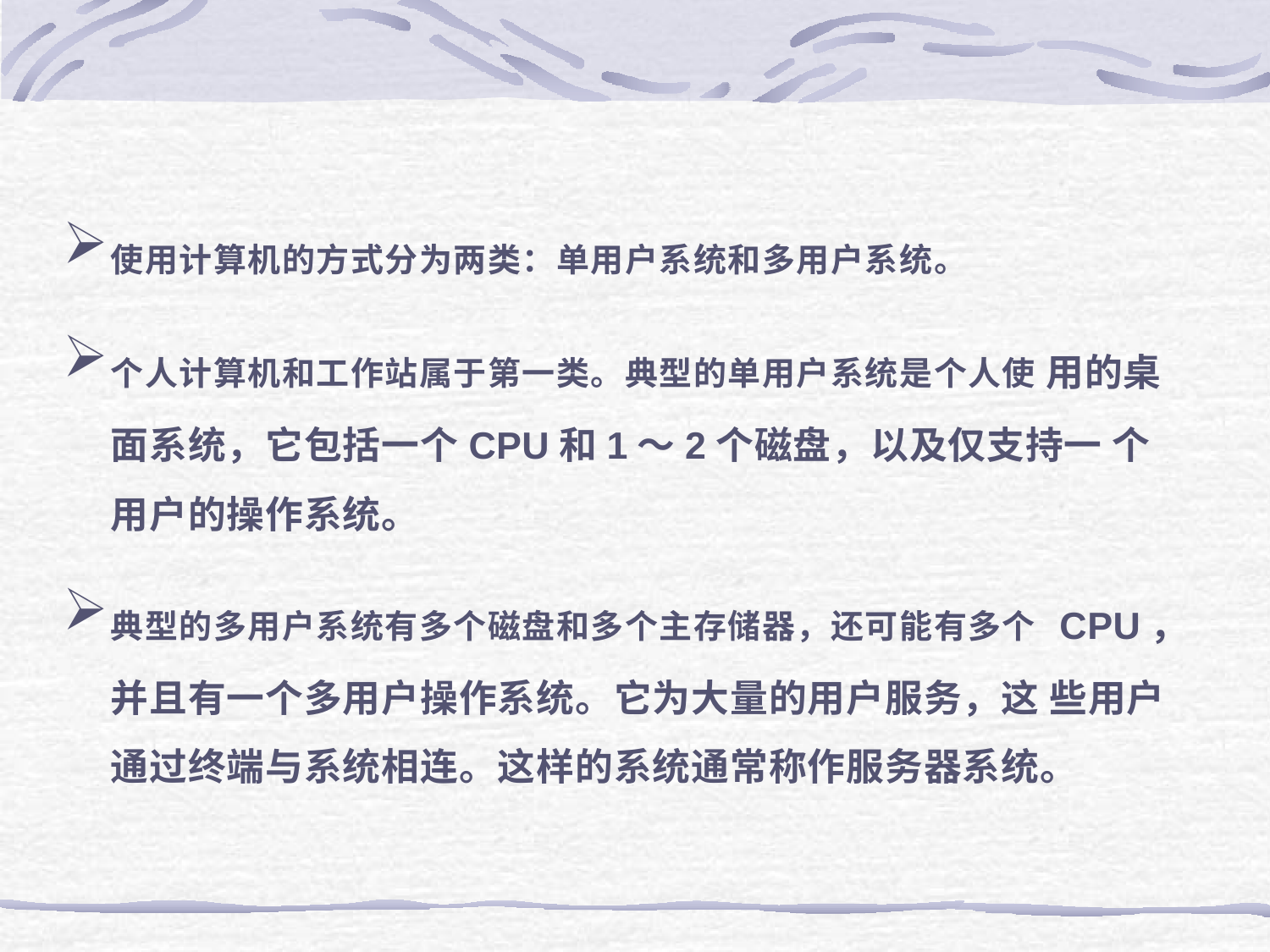

使用计算机的方式分为两类：单用户系统和多用户系统。
个人计算机和工作站属于第一类。典型的单用户系统是个人使 用的桌面系统，它包括一个CPU和1～2个磁盘，以及仅支持一 个用户的操作系统。
典型的多用户系统有多个磁盘和多个主存储器，还可能有多个 CPU，并且有一个多用户操作系统。它为大量的用户服务，这 些用户通过终端与系统相连。这样的系统通常称作服务器系统。